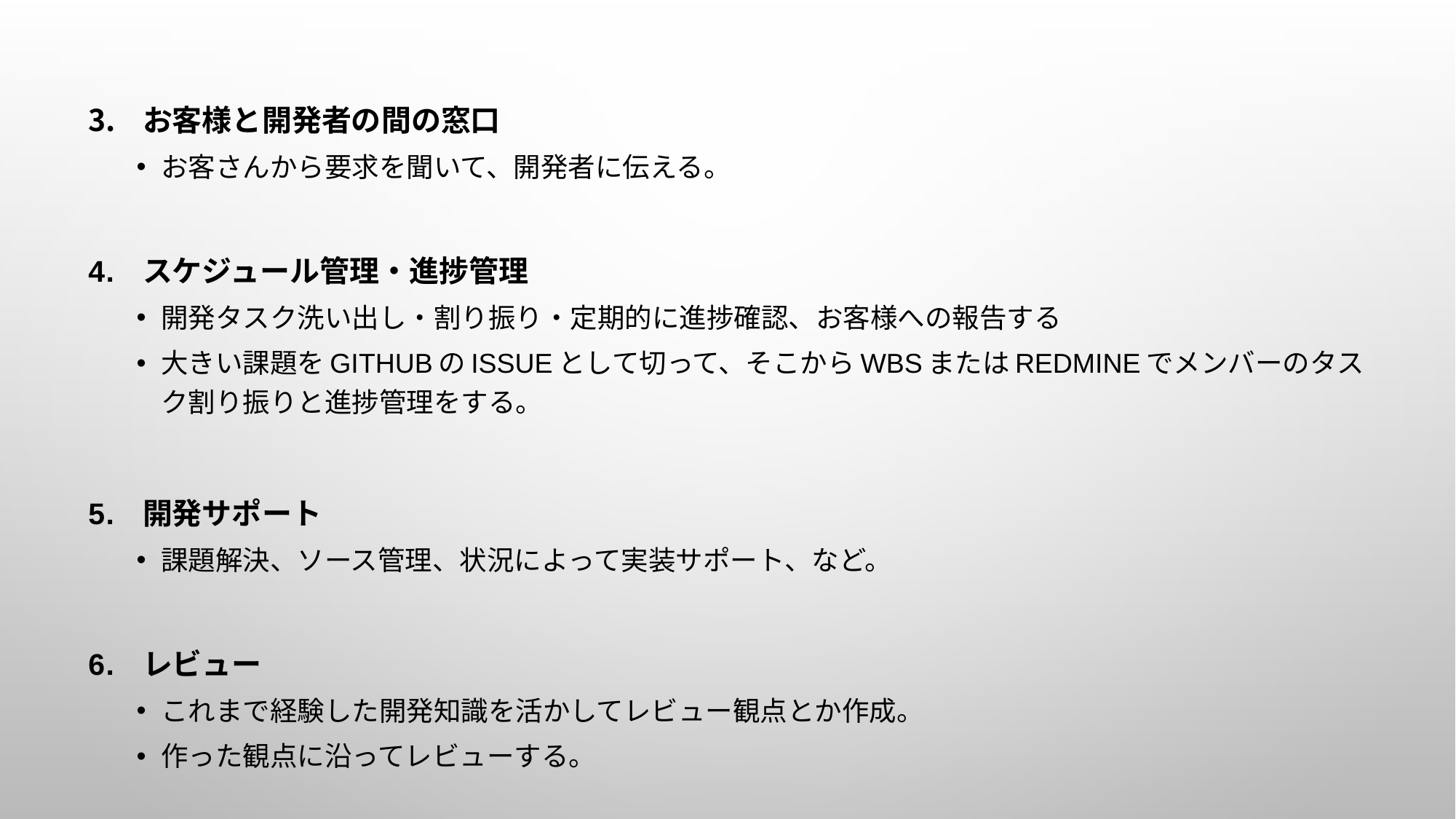

お客様と開発者の間の窓口
お客さんから要求を聞いて、開発者に伝える。

スケジュール管理・進捗管理
開発タスク洗い出し・割り振り・定期的に進捗確認、お客様への報告する
大きい課題をGitHubのIssueとして切って、そこからWBSまたはRedmineでメンバーのタスク割り振りと進捗管理をする。

開発サポート
課題解決、ソース管理、状況によって実装サポート、など。

レビュー
これまで経験した開発知識を活かしてレビュー観点とか作成。
作った観点に沿ってレビューする。